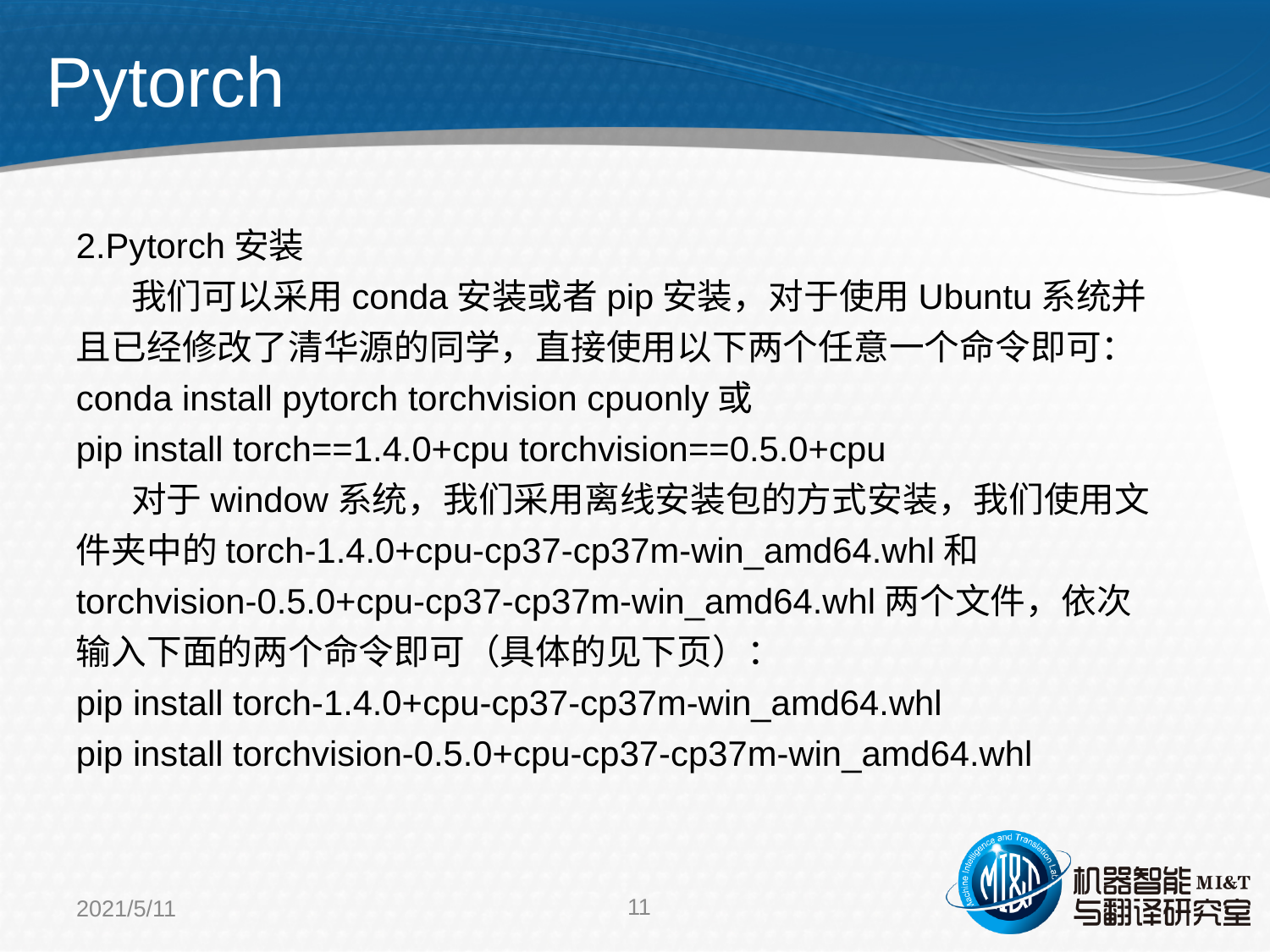

Pytorch
2.Pytorch安装
      我们可以采用conda安装或者pip安装，对于使用Ubuntu系统并且已经修改了清华源的同学，直接使用以下两个任意一个命令即可：
conda install pytorch torchvision cpuonly或
pip install torch==1.4.0+cpu torchvision==0.5.0+cpu
      对于window系统，我们采用离线安装包的方式安装，我们使用文件夹中的torch-1.4.0+cpu-cp37-cp37m-win_amd64.whl和torchvision-0.5.0+cpu-cp37-cp37m-win_amd64.whl两个文件，依次输入下面的两个命令即可（具体的见下页）：
pip install torch-1.4.0+cpu-cp37-cp37m-win_amd64.whl
pip install torchvision-0.5.0+cpu-cp37-cp37m-win_amd64.whl
11
2021/5/11